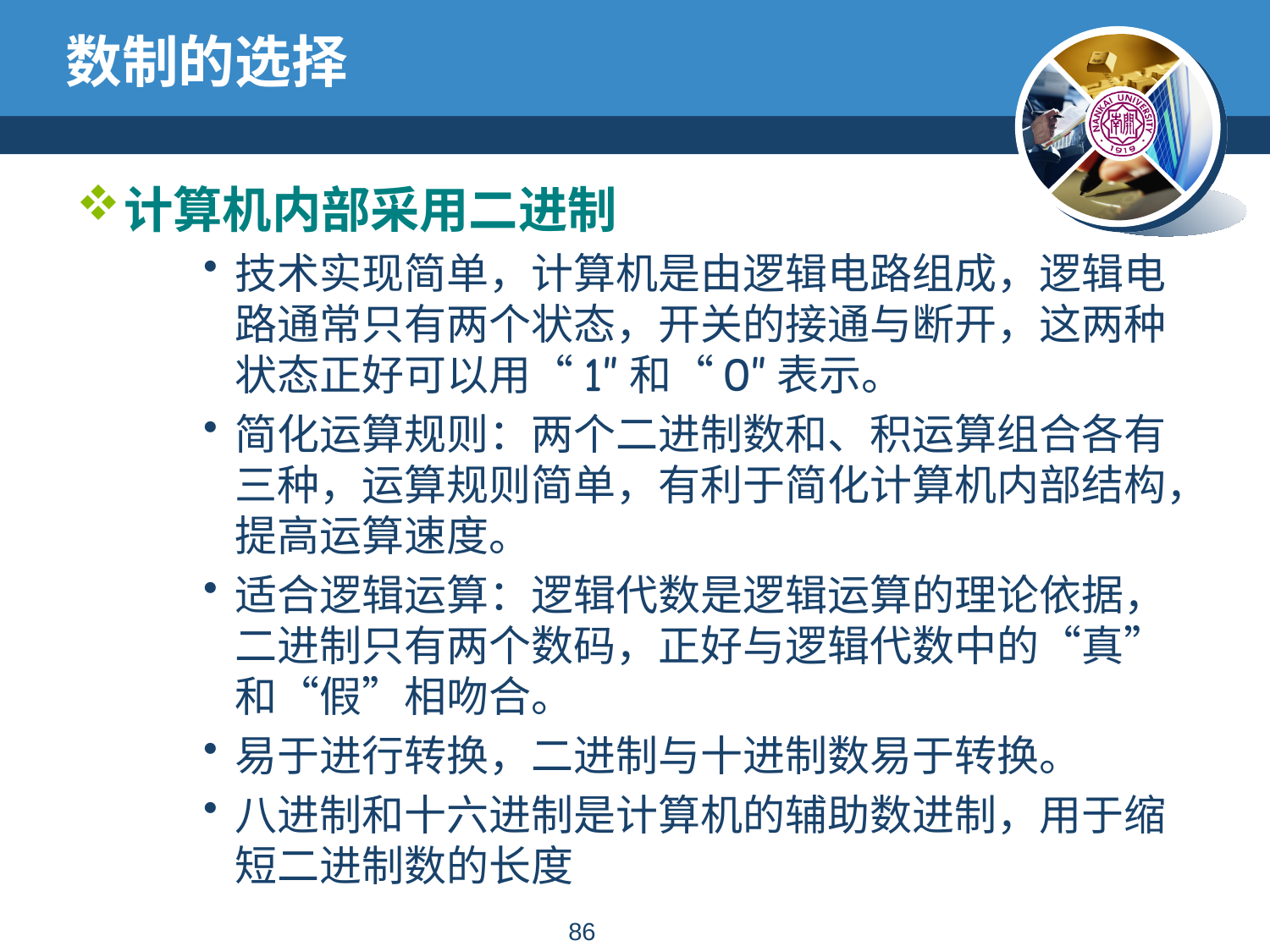

# 数制的选择
计算机内部采用二进制
技术实现简单，计算机是由逻辑电路组成，逻辑电路通常只有两个状态，开关的接通与断开，这两种状态正好可以用“1”和“0”表示。
简化运算规则：两个二进制数和、积运算组合各有三种，运算规则简单，有利于简化计算机内部结构，提高运算速度。
适合逻辑运算：逻辑代数是逻辑运算的理论依据，二进制只有两个数码，正好与逻辑代数中的“真”和“假”相吻合。
易于进行转换，二进制与十进制数易于转换。
八进制和十六进制是计算机的辅助数进制，用于缩短二进制数的长度
86